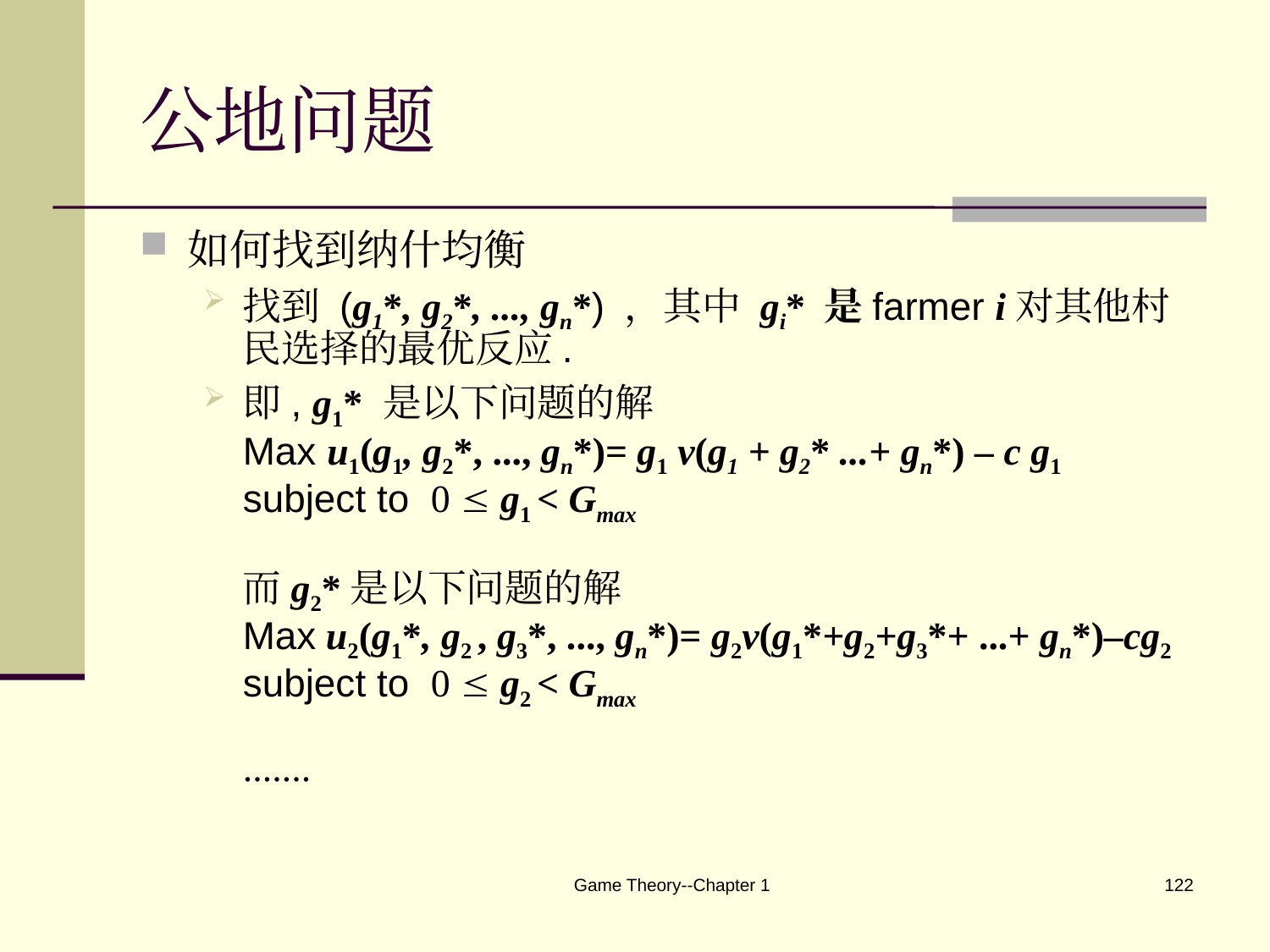

# 公地问题
如何找到纳什均衡
找到 (g1*, g2*, ..., gn*) ，其中 gi* 是farmer i对其他村民选择的最优反应.
即, g1* 是以下问题的解
Max u1(g1, g2*, ..., gn*)= g1 v(g1 + g2* ...+ gn*) – c g1
subject to  0 ≤ g1 < Gmax
而g2*是以下问题的解
Max u2(g1*, g2 , g3*, ..., gn*)= g2v(g1*+g2+g3*+ ...+ gn*)–cg2
subject to  0 ≤ g2 < Gmax
.......
Game Theory--Chapter 1
122